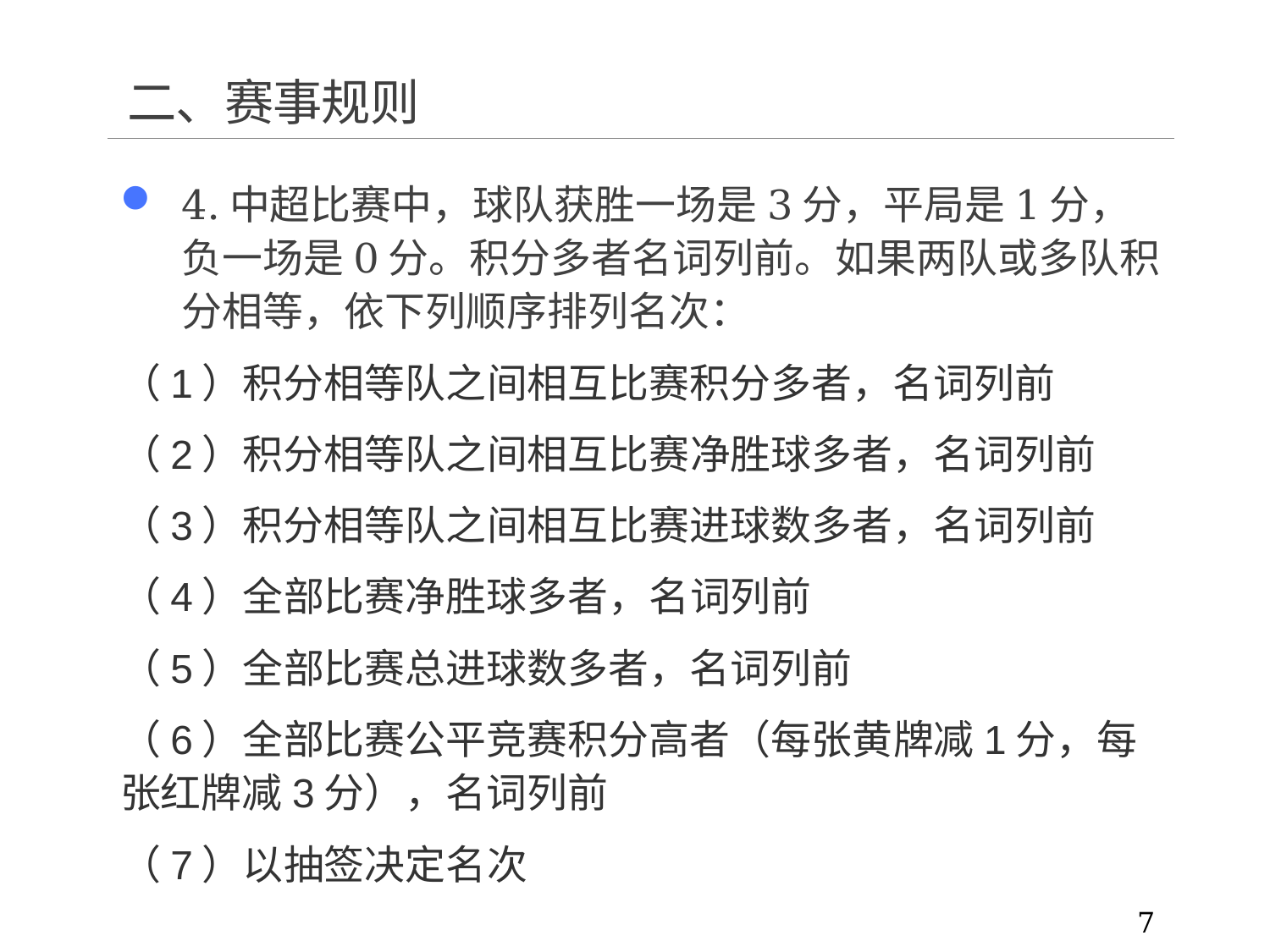

# 二、赛事规则
4.中超比赛中，球队获胜一场是3分，平局是1分，负一场是0分。积分多者名词列前。如果两队或多队积分相等，依下列顺序排列名次：
（1）积分相等队之间相互比赛积分多者，名词列前
（2）积分相等队之间相互比赛净胜球多者，名词列前
（3）积分相等队之间相互比赛进球数多者，名词列前
（4）全部比赛净胜球多者，名词列前
（5）全部比赛总进球数多者，名词列前
（6）全部比赛公平竞赛积分高者（每张黄牌减1分，每张红牌减3分），名词列前
（7）以抽签决定名次

7